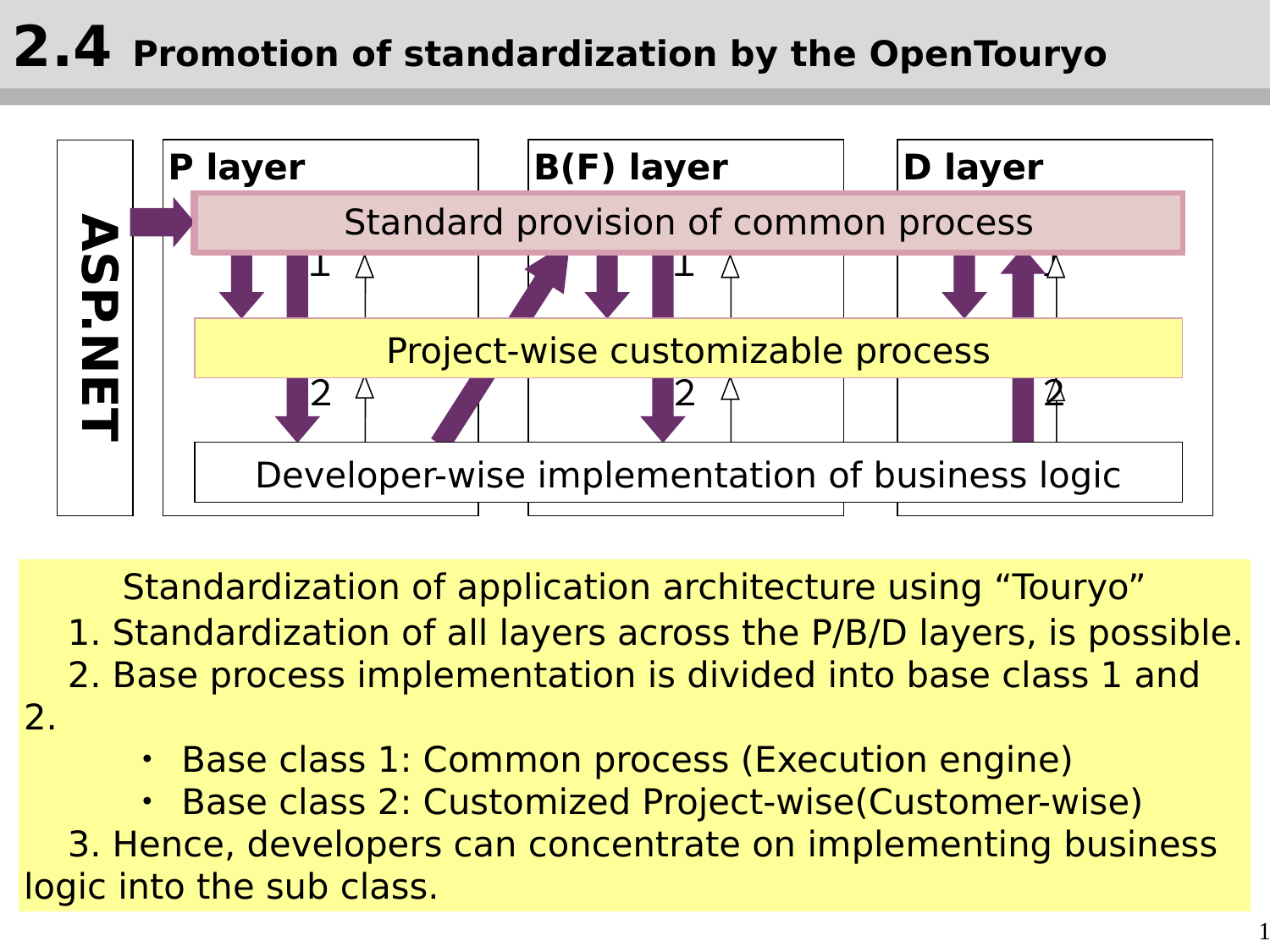

2.4 Promotion of standardization by the OpenTouryo
P layer
B(F) layer
D layer
ASP.NET
ベースクラス１
ベースクラス１
ベースクラス１

ベースクラス２
ベースクラス２
ベースクラス２

サブクラス
サブクラス
サブクラス

Standard provision of common process
Project-wise customizable process
Developer-wise implementation of business logic
Standardization of application architecture using “Touryo”
　1. Standardization of all layers across the P/B/D layers, is possible.
　2. Base process implementation is divided into base class 1 and 2.
　　　・ Base class 1: Common process (Execution engine)
　　　・ Base class 2: Customized Project-wise(Customer-wise)
　3. Hence, developers can concentrate on implementing business logic into the sub class.